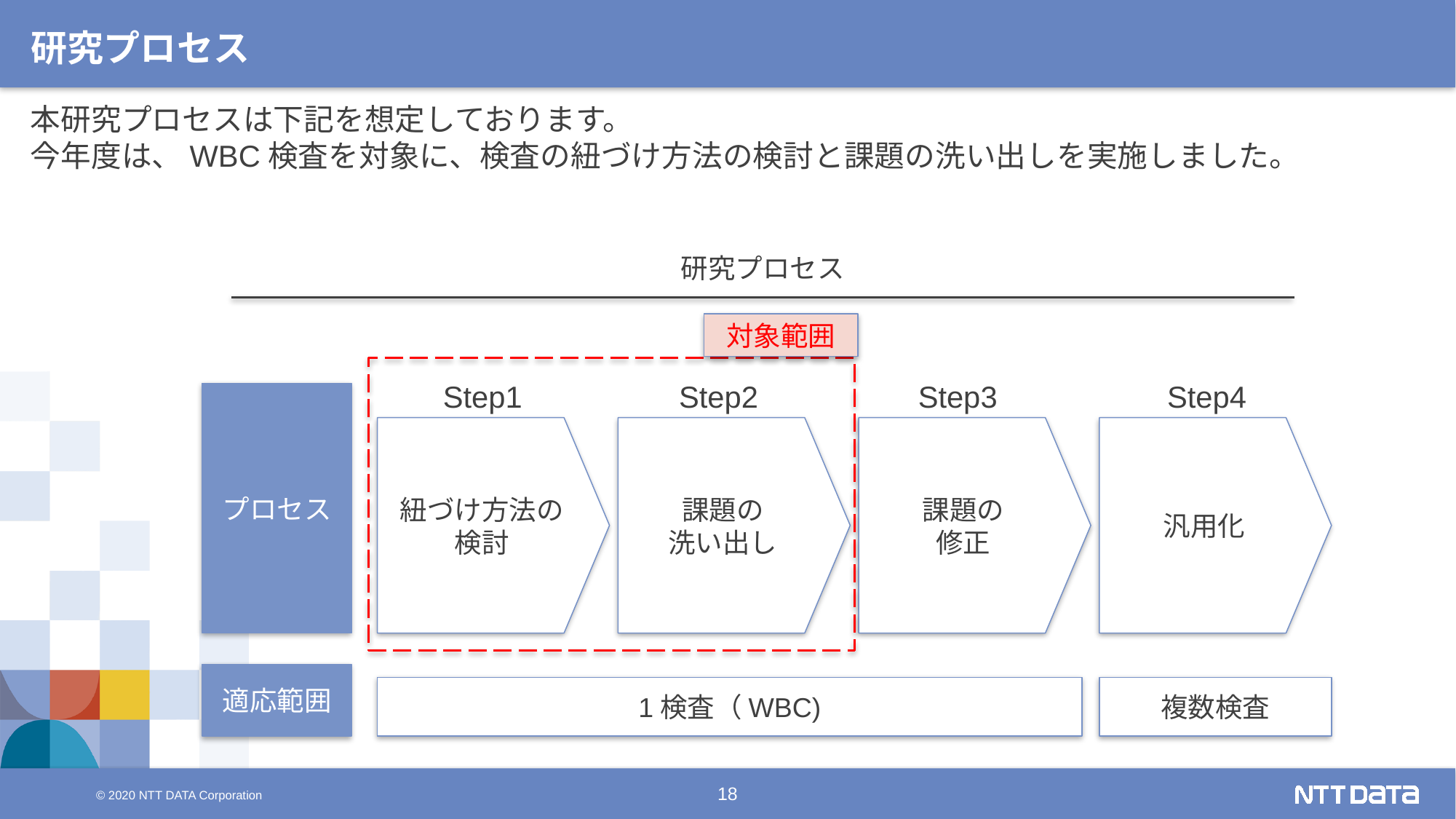

# 研究プロセス
本研究プロセスは下記を想定しております。
今年度は、WBC検査を対象に、検査の紐づけ方法の検討と課題の洗い出しを実施しました。
研究プロセス
対象範囲

Step1
Step2
Step3
Step4
プロセス
紐づけ方法の
検討
課題の
洗い出し
課題の
修正
汎用化
適応範囲
1検査（WBC)
複数検査